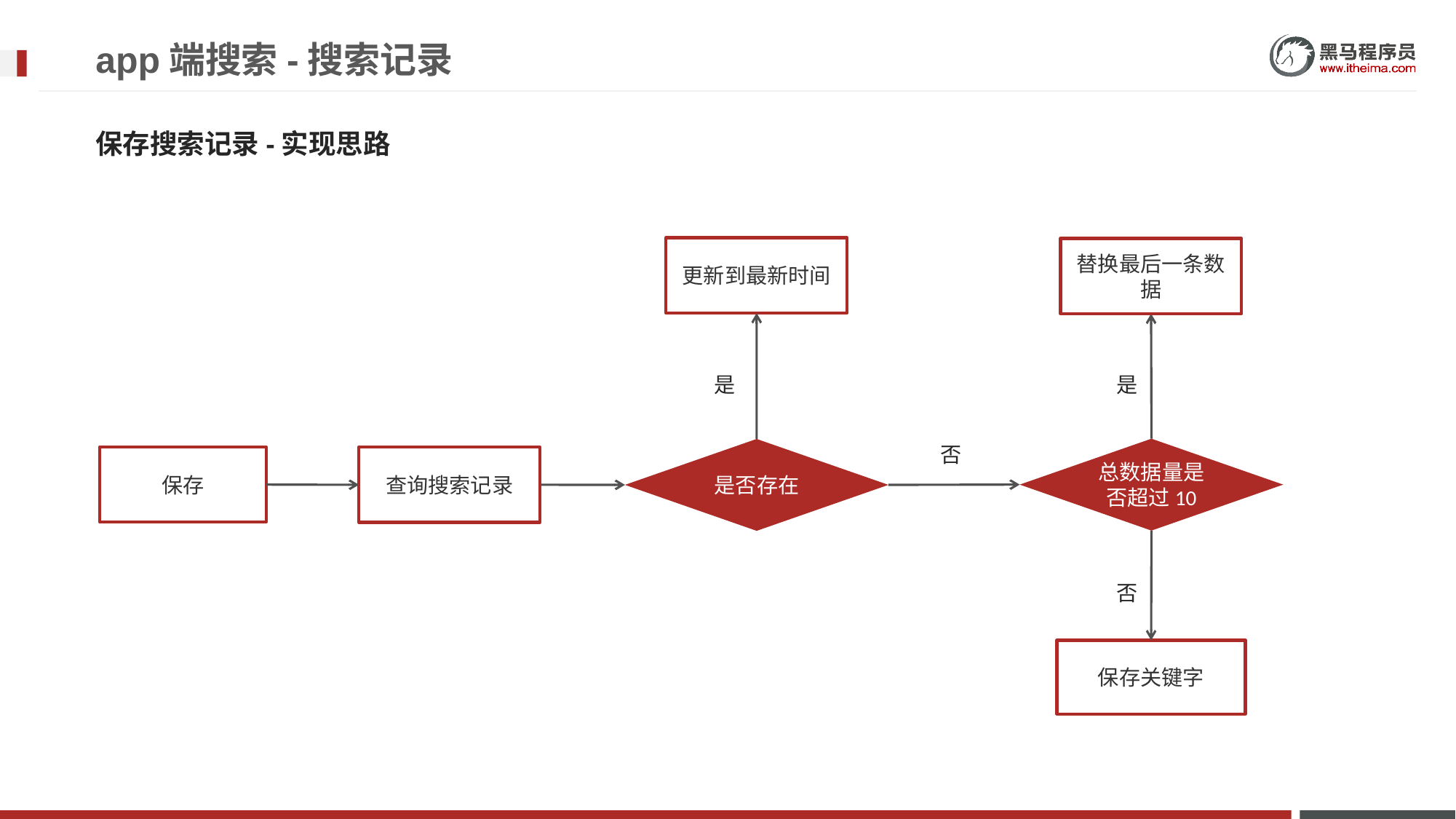

# app端搜索-搜索记录
保存搜索记录-实现思路
更新到最新时间
是
替换最后一条数据
是
否
总数据量是否超过10
是否存在
保存
查询搜索记录
否
保存关键字